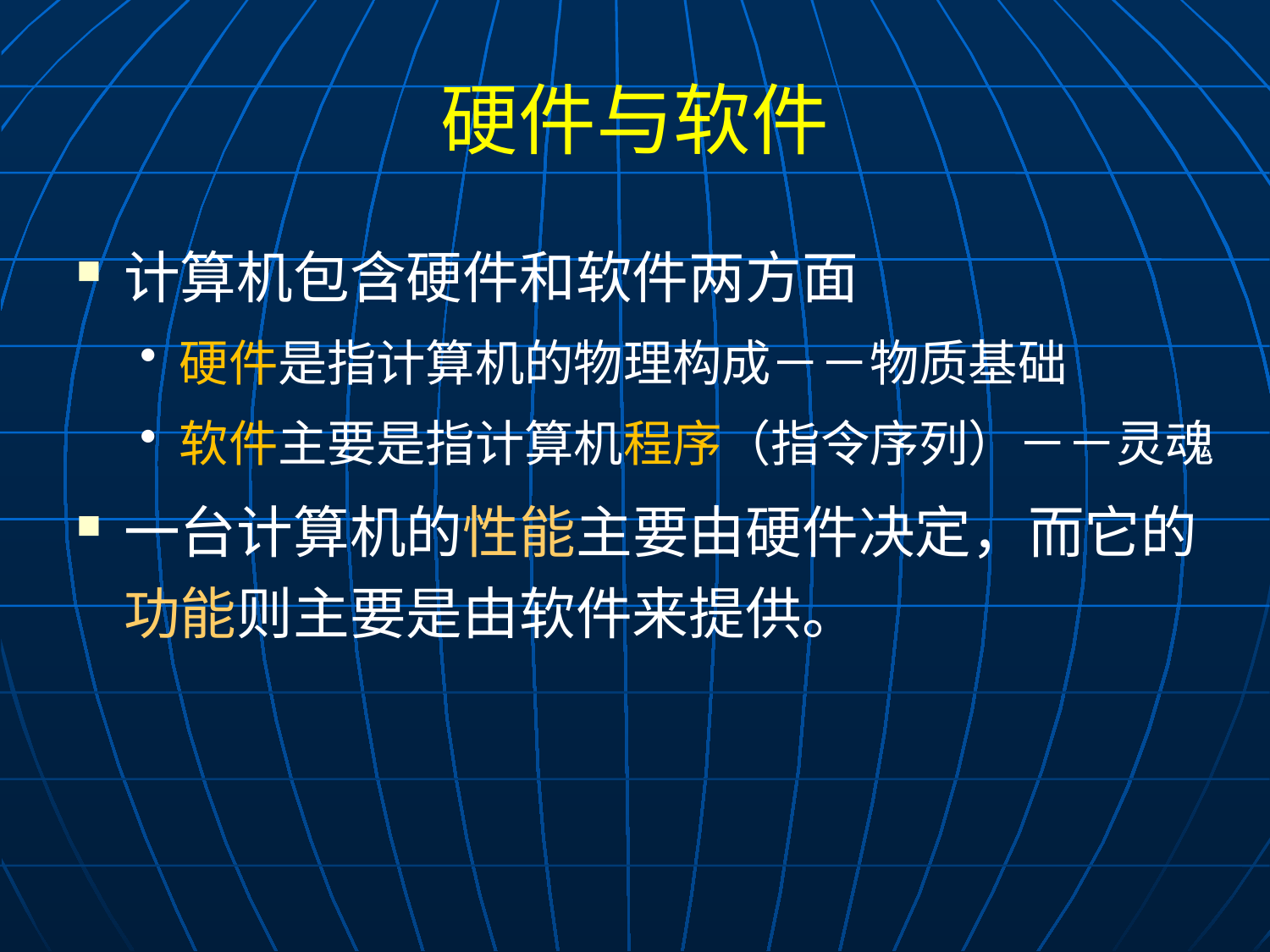

# 硬件与软件
计算机包含硬件和软件两方面
硬件是指计算机的物理构成－－物质基础
软件主要是指计算机程序（指令序列）－－灵魂
一台计算机的性能主要由硬件决定，而它的功能则主要是由软件来提供。